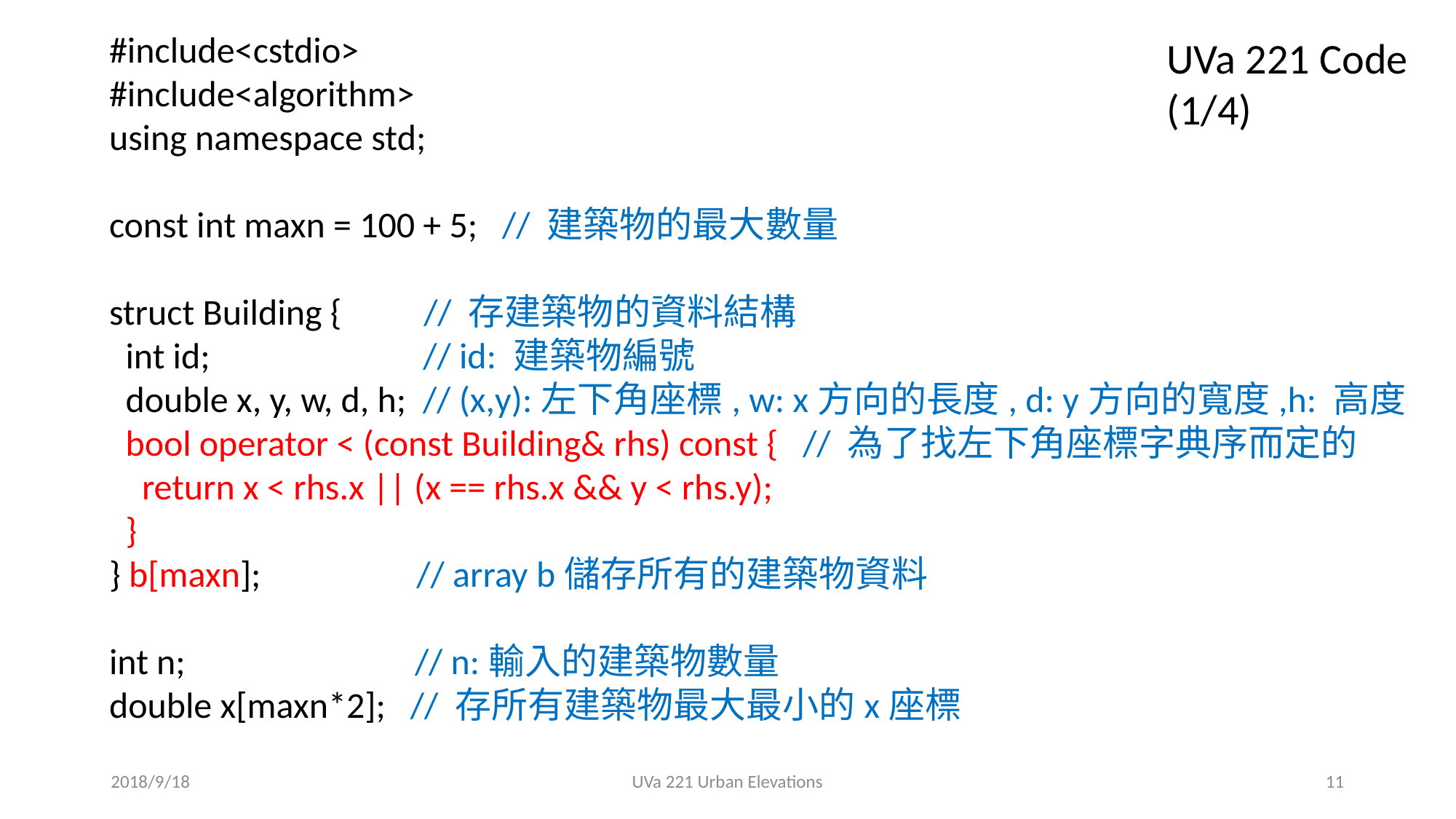

#include<cstdio>
#include<algorithm>
using namespace std;

const int maxn = 100 + 5;   // 建築物的最大數量

struct Building {          // 存建築物的資料結構
  int id;                          // id: 建築物編號
  double x, y, w, d, h;  // (x,y):左下角座標, w: x方向的長度, d: y方向的寬度,h: 高度
  bool operator < (const Building& rhs) const {   // 為了找左下角座標字典序而定的
    return x < rhs.x || (x == rhs.x && y < rhs.y);
  }
} b[maxn];                   // array b儲存所有的建築物資料

int n;                            // n:輸入的建築物數量
double x[maxn*2];   // 存所有建築物最大最小的x座標
UVa 221 Code (1/4)
2018/9/18
UVa 221 Urban Elevations
11